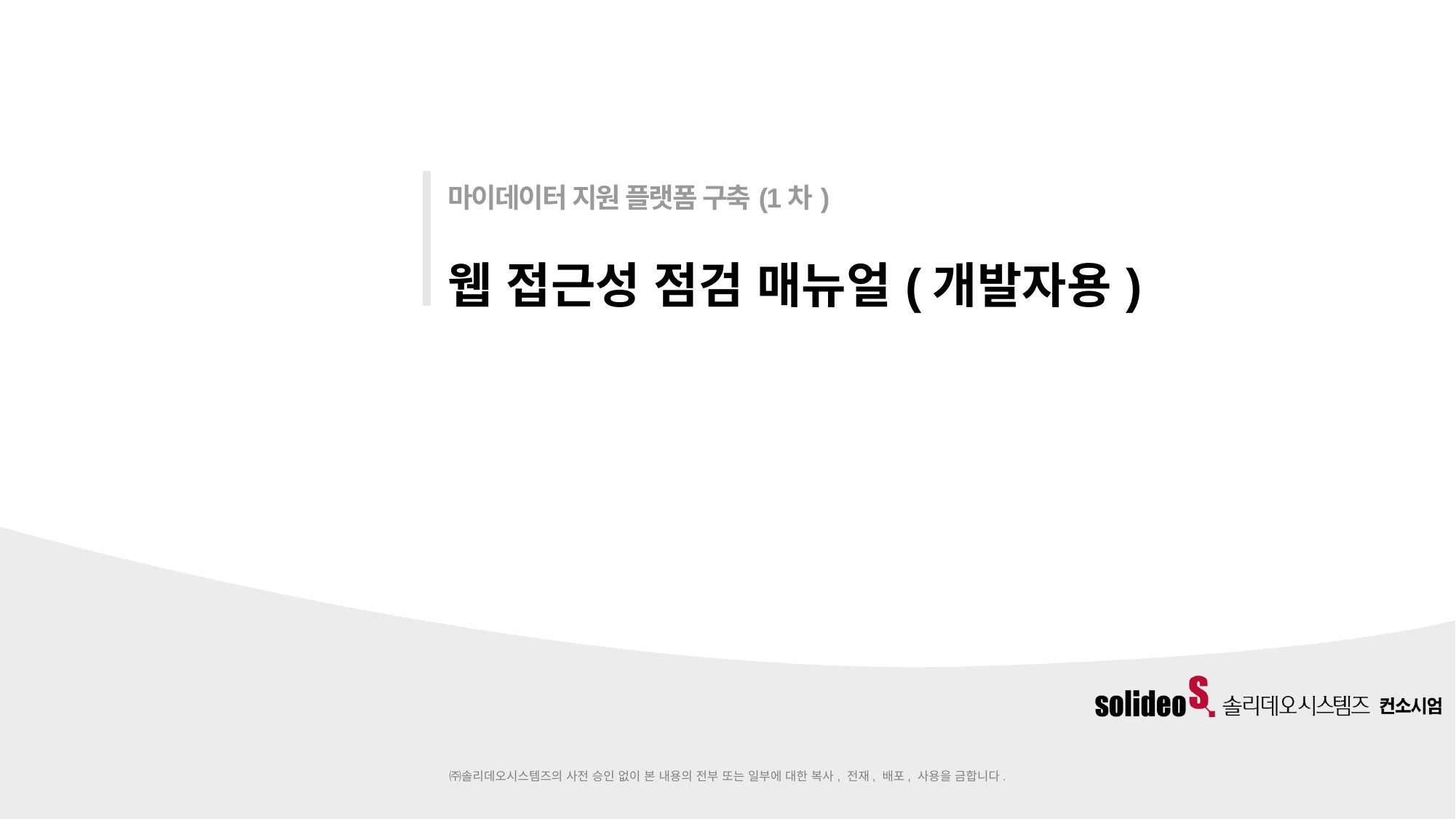

| 마이데이터 지원 플랫폼 구축(1차) 웹 접근성 점검 매뉴얼(개발자용) |
| --- |